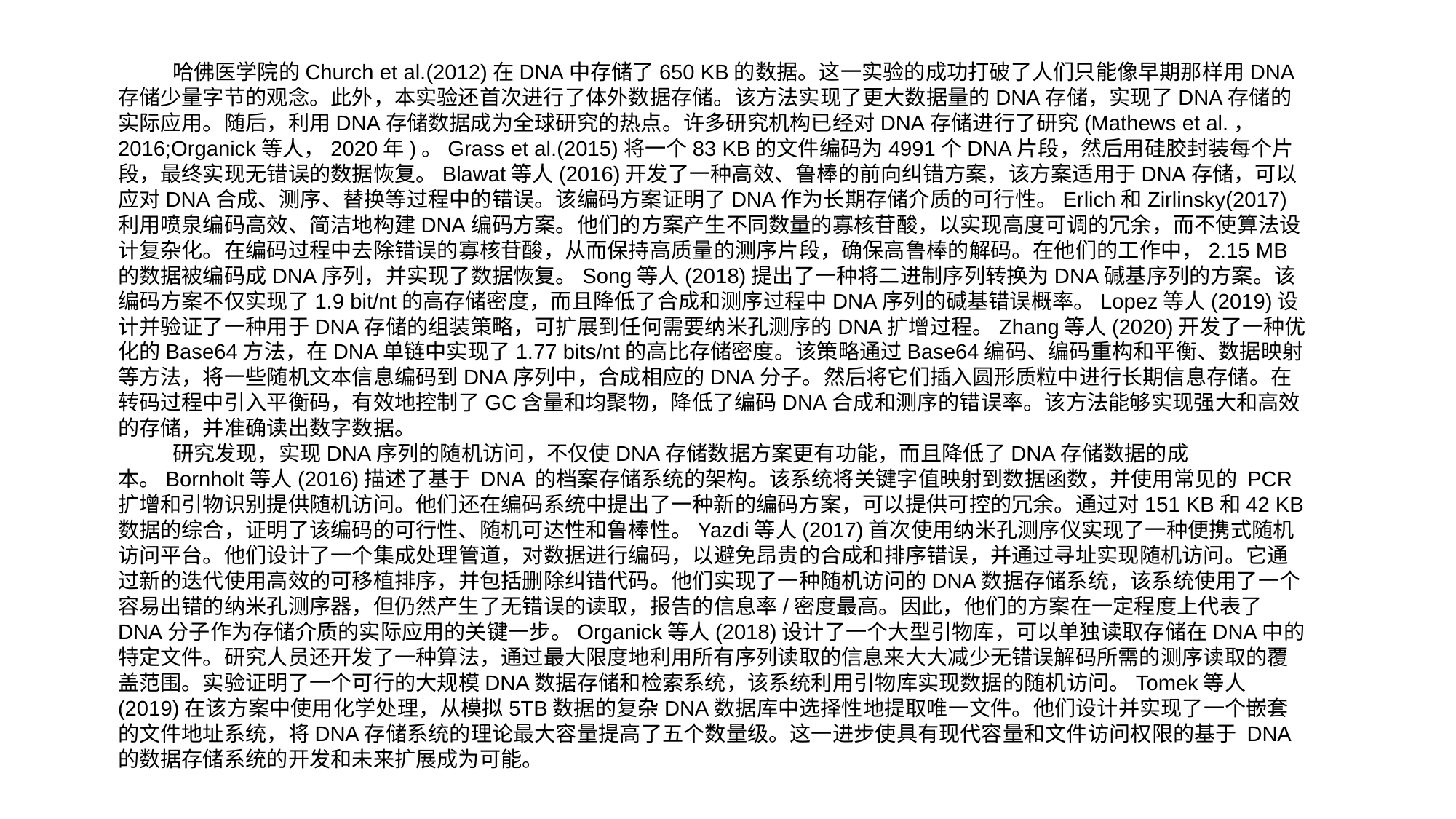

哈佛医学院的Church et al.(2012)在DNA中存储了650 KB的数据。这一实验的成功打破了人们只能像早期那样用DNA存储少量字节的观念。此外，本实验还首次进行了体外数据存储。该方法实现了更大数据量的DNA存储，实现了DNA存储的实际应用。随后，利用DNA存储数据成为全球研究的热点。许多研究机构已经对DNA存储进行了研究(Mathews et al.， 2016;Organick等人，2020年)。Grass et al.(2015)将一个83 KB的文件编码为4991个DNA片段，然后用硅胶封装每个片段，最终实现无错误的数据恢复。Blawat等人(2016)开发了一种高效、鲁棒的前向纠错方案，该方案适用于DNA存储，可以应对DNA合成、测序、替换等过程中的错误。该编码方案证明了DNA作为长期存储介质的可行性。Erlich和Zirlinsky(2017)利用喷泉编码高效、简洁地构建DNA编码方案。他们的方案产生不同数量的寡核苷酸，以实现高度可调的冗余，而不使算法设计复杂化。在编码过程中去除错误的寡核苷酸，从而保持高质量的测序片段，确保高鲁棒的解码。在他们的工作中，2.15 MB的数据被编码成DNA序列，并实现了数据恢复。Song等人(2018)提出了一种将二进制序列转换为DNA碱基序列的方案。该编码方案不仅实现了1.9 bit/nt的高存储密度，而且降低了合成和测序过程中DNA序列的碱基错误概率。Lopez等人(2019)设计并验证了一种用于DNA存储的组装策略，可扩展到任何需要纳米孔测序的DNA扩增过程。Zhang等人(2020)开发了一种优化的Base64方法，在DNA单链中实现了1.77 bits/nt的高比存储密度。该策略通过Base64编码、编码重构和平衡、数据映射等方法，将一些随机文本信息编码到DNA序列中，合成相应的DNA分子。然后将它们插入圆形质粒中进行长期信息存储。在转码过程中引入平衡码，有效地控制了GC含量和均聚物，降低了编码DNA合成和测序的错误率。该方法能够实现强大和高效的存储，并准确读出数字数据。
研究发现，实现DNA序列的随机访问，不仅使DNA存储数据方案更有功能，而且降低了DNA存储数据的成本。Bornholt等人(2016)描述了基于 DNA 的档案存储系统的架构。该系统将关键字值映射到数据函数，并使用常见的 PCR 扩增和引物识别提供随机访问。他们还在编码系统中提出了一种新的编码方案，可以提供可控的冗余。通过对151 KB和42 KB数据的综合，证明了该编码的可行性、随机可达性和鲁棒性。Yazdi等人(2017)首次使用纳米孔测序仪实现了一种便携式随机访问平台。他们设计了一个集成处理管道，对数据进行编码，以避免昂贵的合成和排序错误，并通过寻址实现随机访问。它通过新的迭代使用高效的可移植排序，并包括删除纠错代码。他们实现了一种随机访问的DNA数据存储系统，该系统使用了一个容易出错的纳米孔测序器，但仍然产生了无错误的读取，报告的信息率/密度最高。因此，他们的方案在一定程度上代表了DNA分子作为存储介质的实际应用的关键一步。Organick等人(2018)设计了一个大型引物库，可以单独读取存储在DNA中的特定文件。研究人员还开发了一种算法，通过最大限度地利用所有序列读取的信息来大大减少无错误解码所需的测序读取的覆盖范围。实验证明了一个可行的大规模DNA数据存储和检索系统，该系统利用引物库实现数据的随机访问。Tomek等人(2019)在该方案中使用化学处理，从模拟5TB数据的复杂DNA数据库中选择性地提取唯一文件。他们设计并实现了一个嵌套的文件地址系统，将DNA存储系统的理论最大容量提高了五个数量级。这一进步使具有现代容量和文件访问权限的基于 DNA 的数据存储系统的开发和未来扩展成为可能。